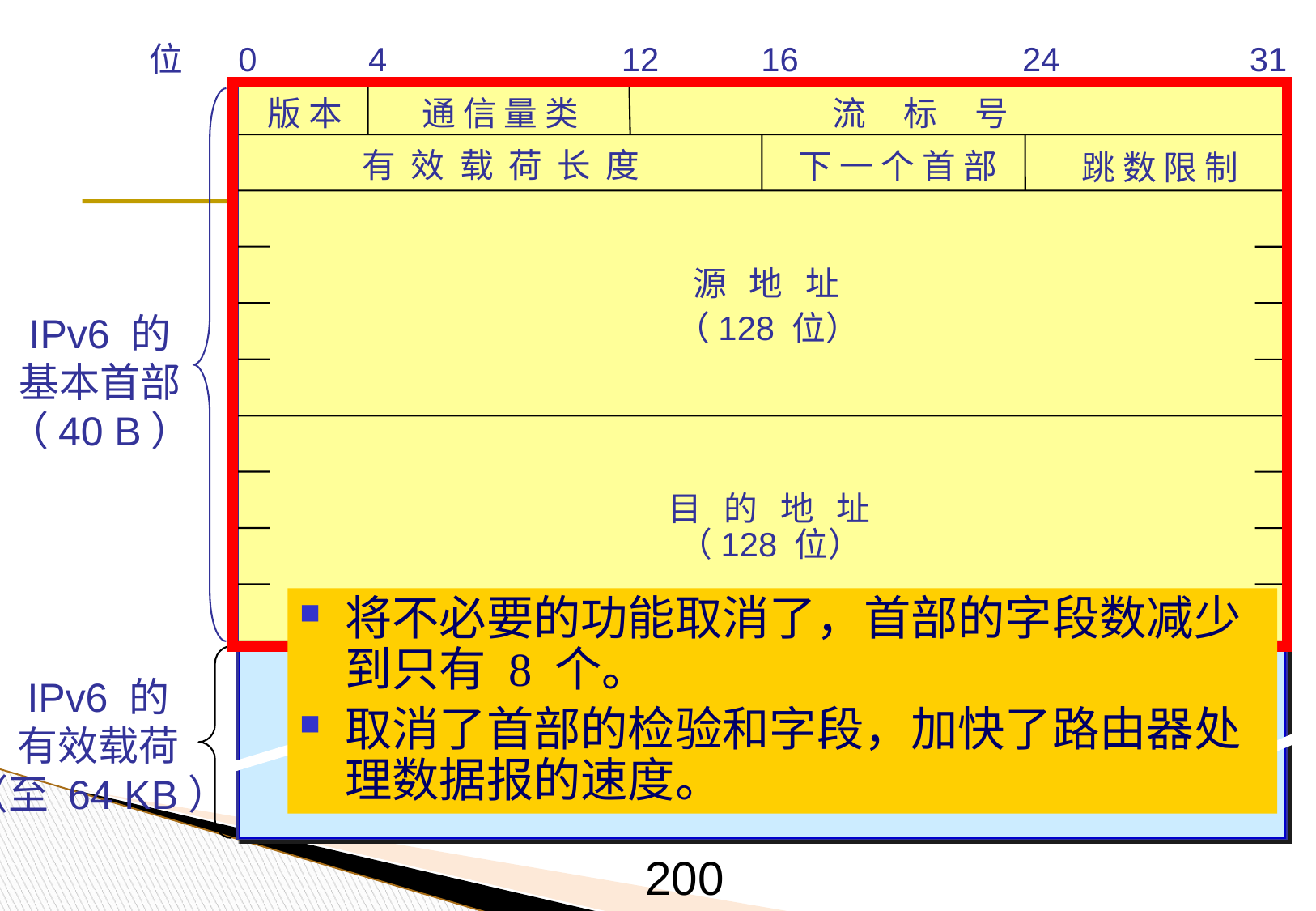

位
0
4
12
16
24
31

版 本
通 信 量 类
流     标     号

有  效  载  荷  长  度
下 一 个 首 部
跳 数 限 制

源   地   址
（128 位）
IPv6 的
基本首部
（40 B）

目   的   地   址
（128 位）

将不必要的功能取消了，首部的字段数减少到只有 8 个。
取消了首部的检验和字段，加快了路由器处理数据报的速度。

有效载荷（扩展首部 / 数据）
IPv6 的
有效载荷
（至 64 KB）

200